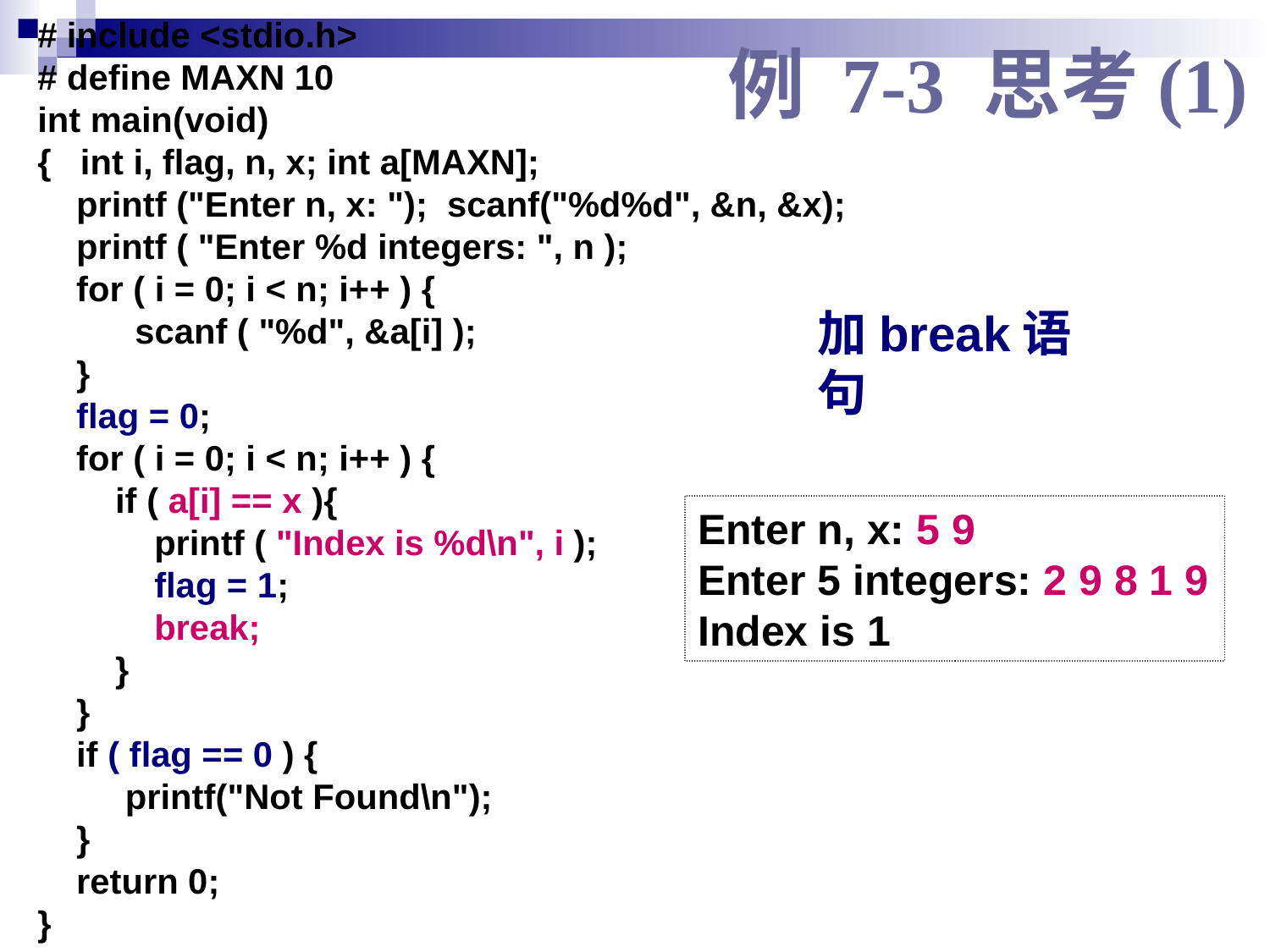

# include <stdio.h>
# define MAXN 10
int main(void)
{   int i, flag, n, x; int a[MAXN];
    printf ("Enter n, x: ");  scanf("%d%d", &n, &x);
    printf ( "Enter %d integers: ", n );
    for ( i = 0; i < n; i++ ) {
          scanf ( "%d", &a[i] );
    }
    flag = 0;
    for ( i = 0; i < n; i++ ) {
        if ( a[i] == x ){
            printf ( "Index is %d\n", i );
            flag = 1;
            break;
        }
    }
    if ( flag == 0 ) {
         printf("Not Found\n");
    }
    return 0;
}
# 例 7-3 思考(1)
加break语句
Enter n, x: 5 9
Enter 5 integers: 2 9 8 1 9
Index is 1